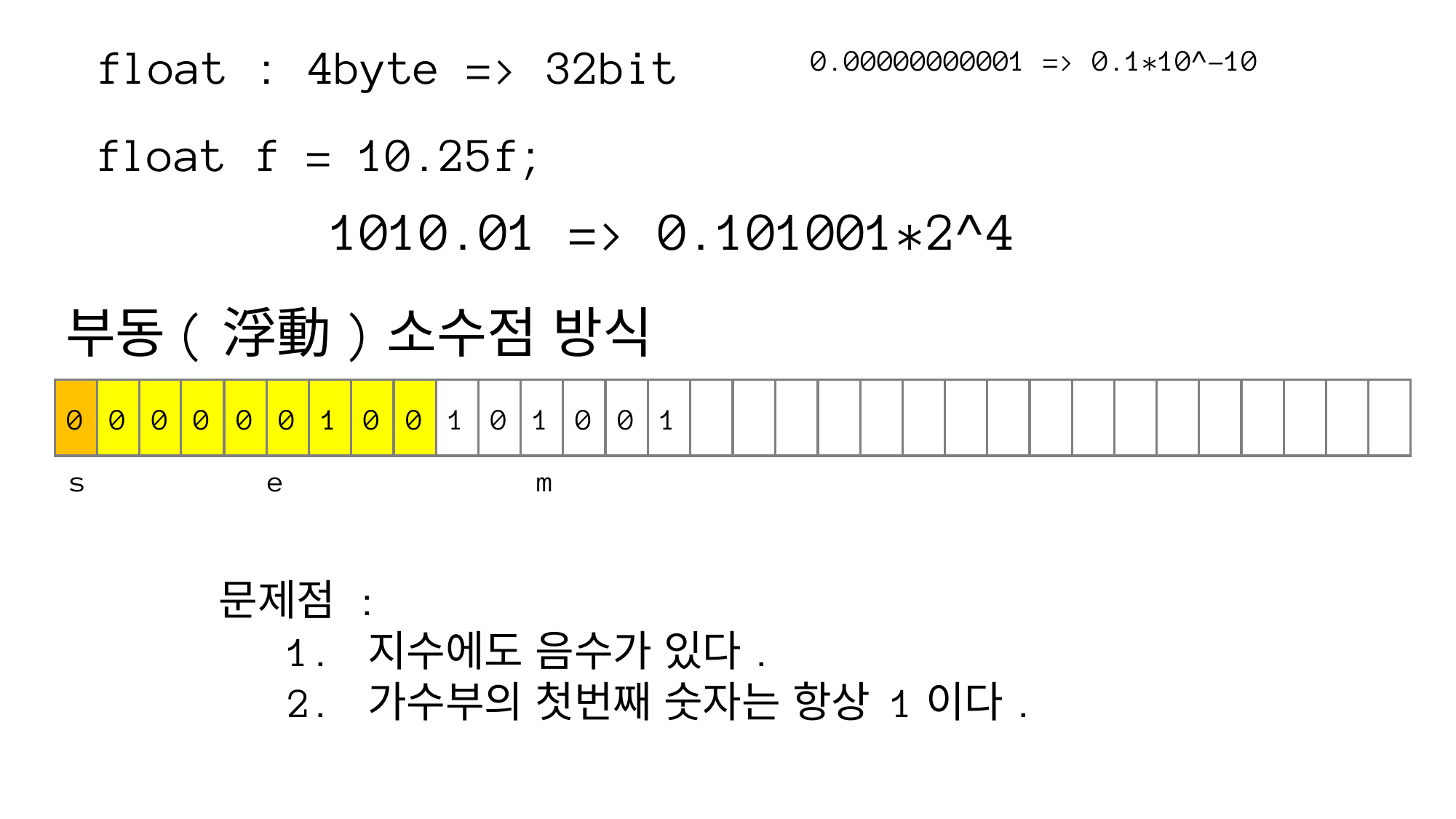

float : 4byte => 32bit
0.00000000001 => 0.1*10^-10
float f = 10.25f;

1010.01 => 0.101001*2^4
부동(浮動)소수점 방식
0
0
0
0
0
0
1
0
0
1
0
1
0
0
1

s
e
m
문제점 :
   1. 지수에도 음수가 있다.
   2. 가수부의 첫번째 숫자는 항상 1이다.